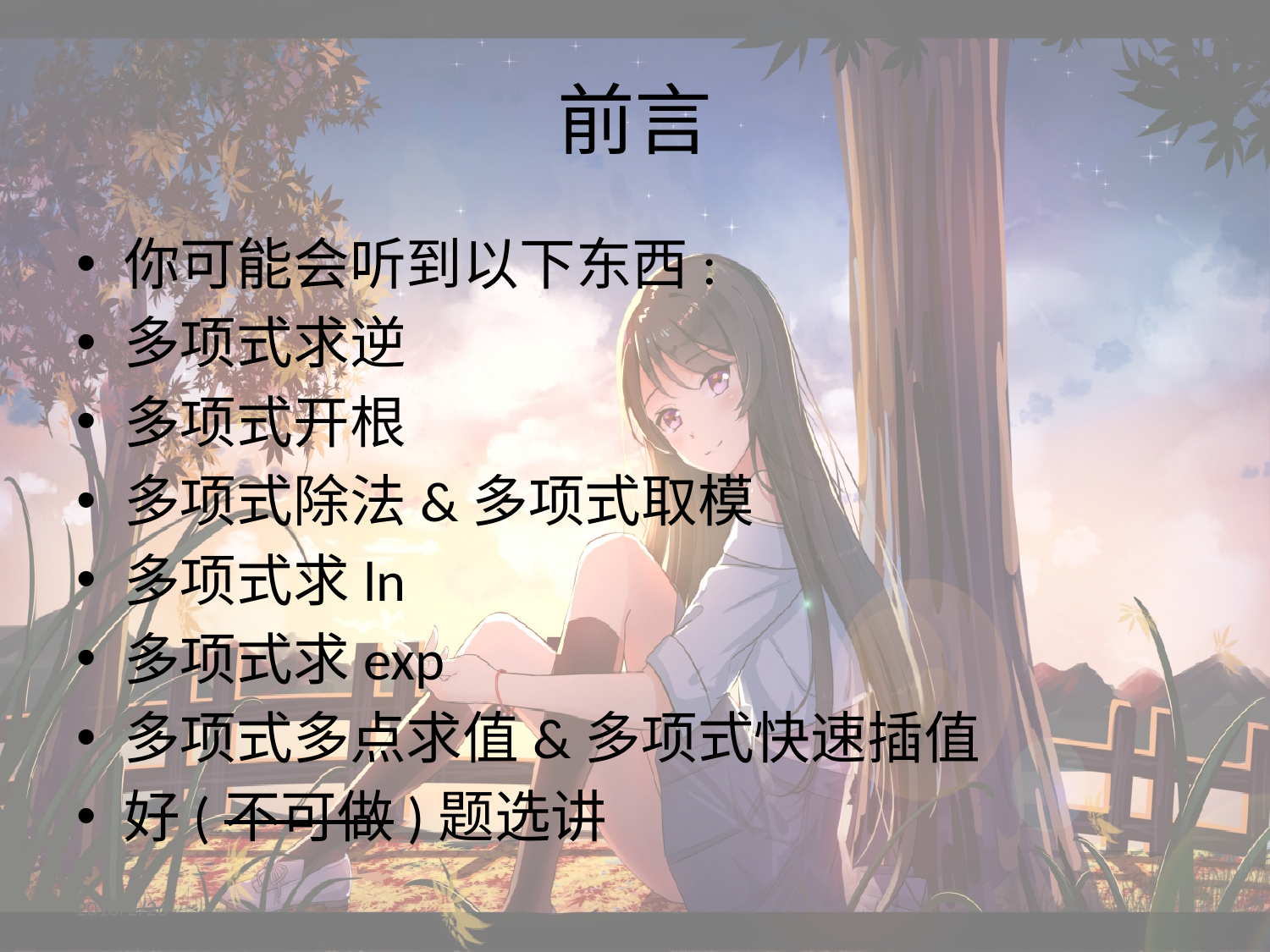

# 前言
你可能会听到以下东西:
多项式求逆
多项式开根
多项式除法&多项式取模
多项式求ln
多项式求exp
多项式多点求值&多项式快速插值
好(不可做)题选讲
2018/2/26